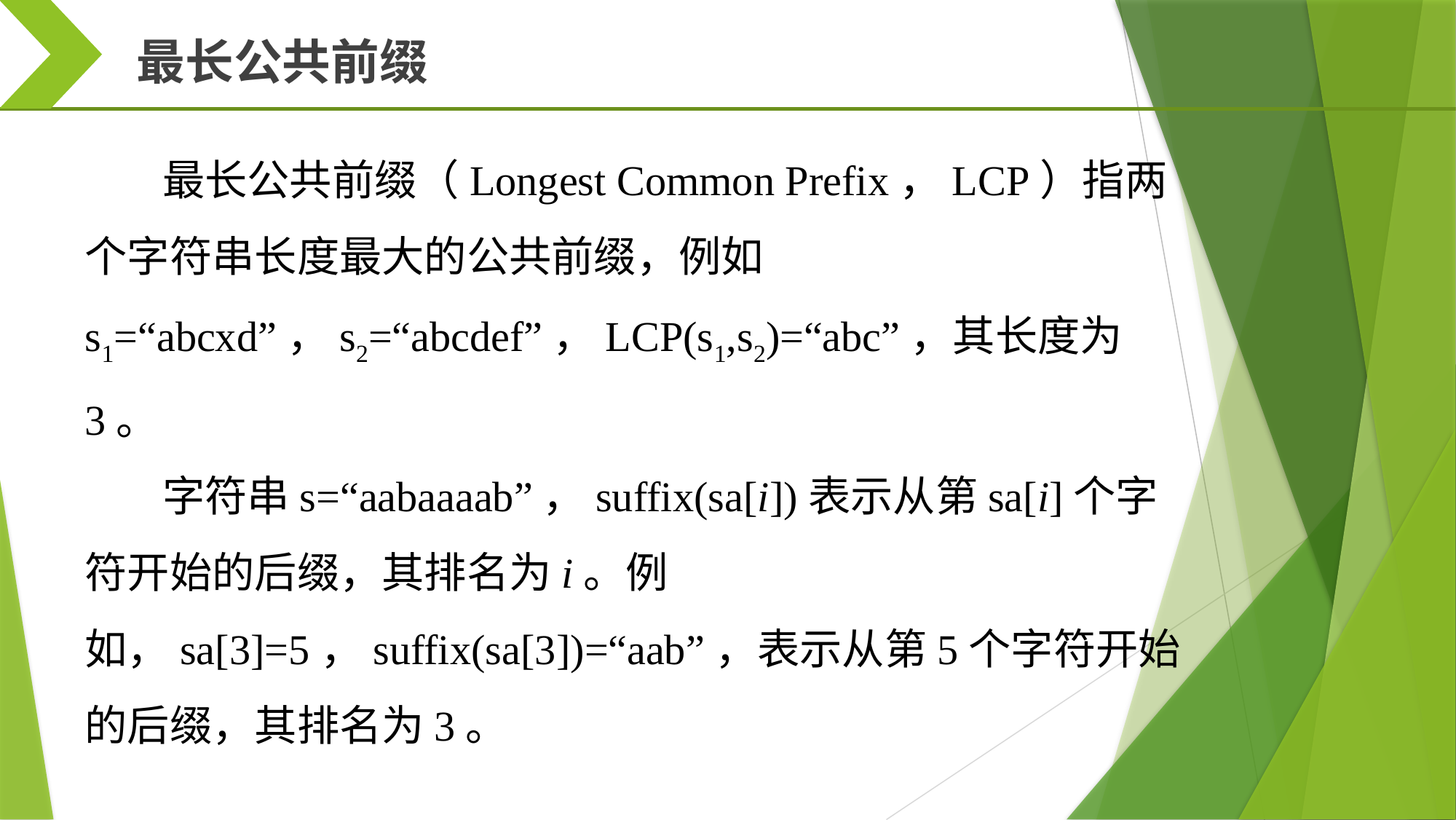

最长公共前缀
最长公共前缀（Longest Common Prefix，LCP）指两个字符串长度最大的公共前缀，例如s1=“abcxd”，s2=“abcdef”，LCP(s1,s2)=“abc”，其长度为3。
字符串s=“aabaaaab”，suffix(sa[i])表示从第sa[i]个字符开始的后缀，其排名为i。例如，sa[3]=5，suffix(sa[3])=“aab”，表示从第5个字符开始的后缀，其排名为3。